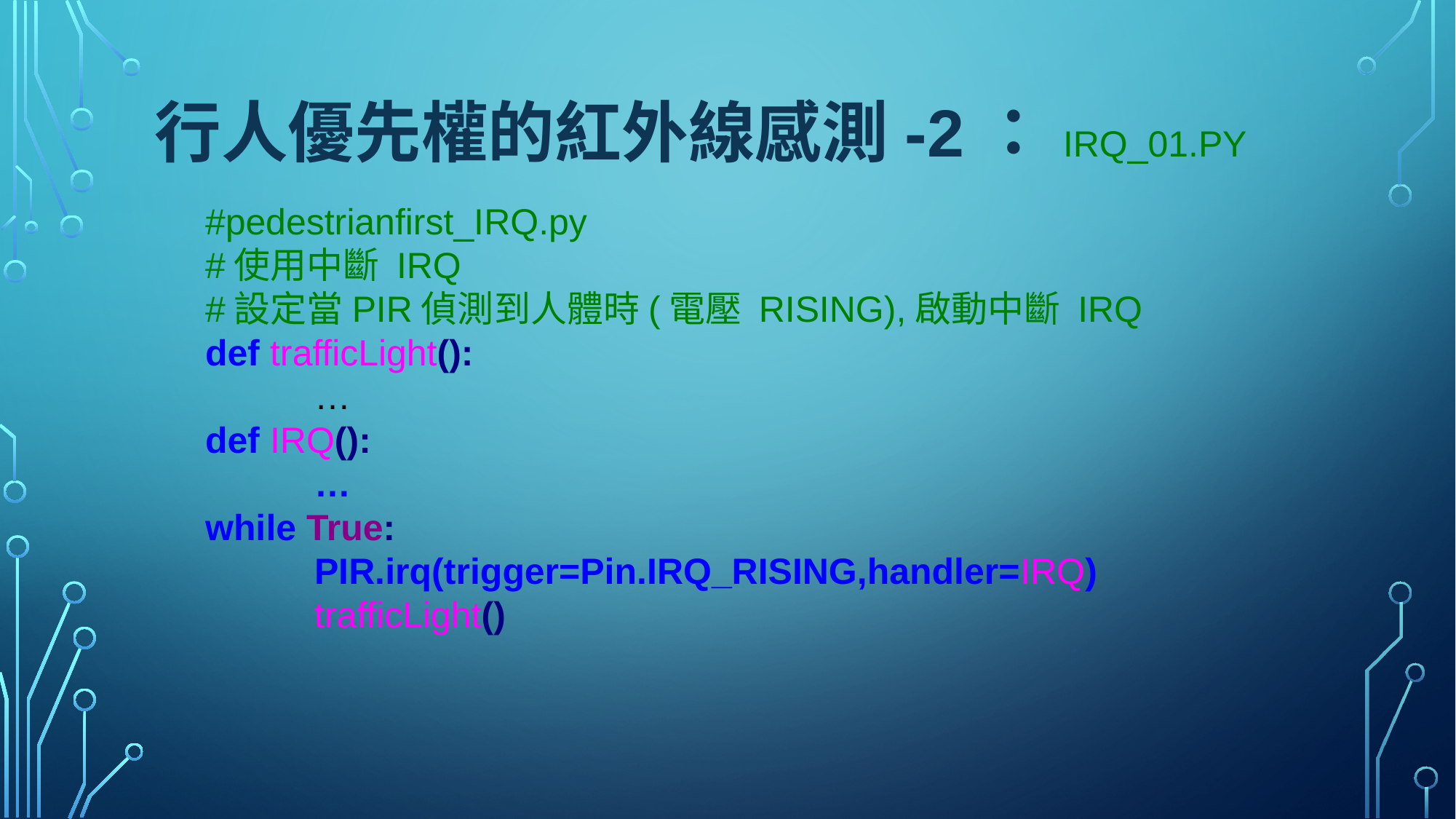

# ⾏⼈優先權的紅外線感測-2：IRQ_01.py
#pedestrianfirst_IRQ.py
#使用中斷 IRQ
#設定當PIR偵測到人體時(電壓 RISING),啟動中斷 IRQ
def trafficLight():
	…
def IRQ():
	…
while True:
	PIR.irq(trigger=Pin.IRQ_RISING,handler=IRQ)
	trafficLight()